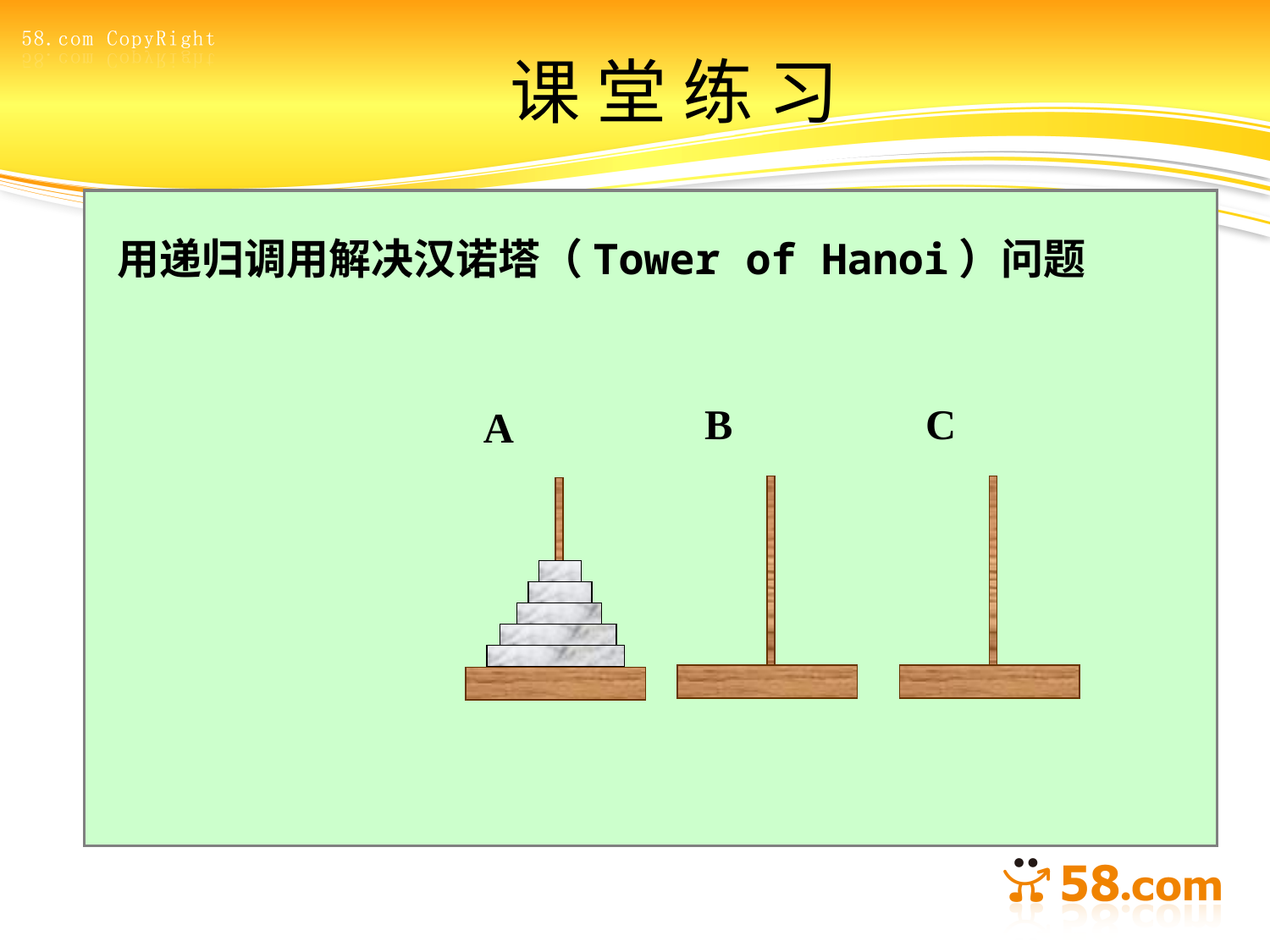

# 课 堂 练 习

用递归调用解决汉诺塔（Tower of Hanoi）问题
B
C
A